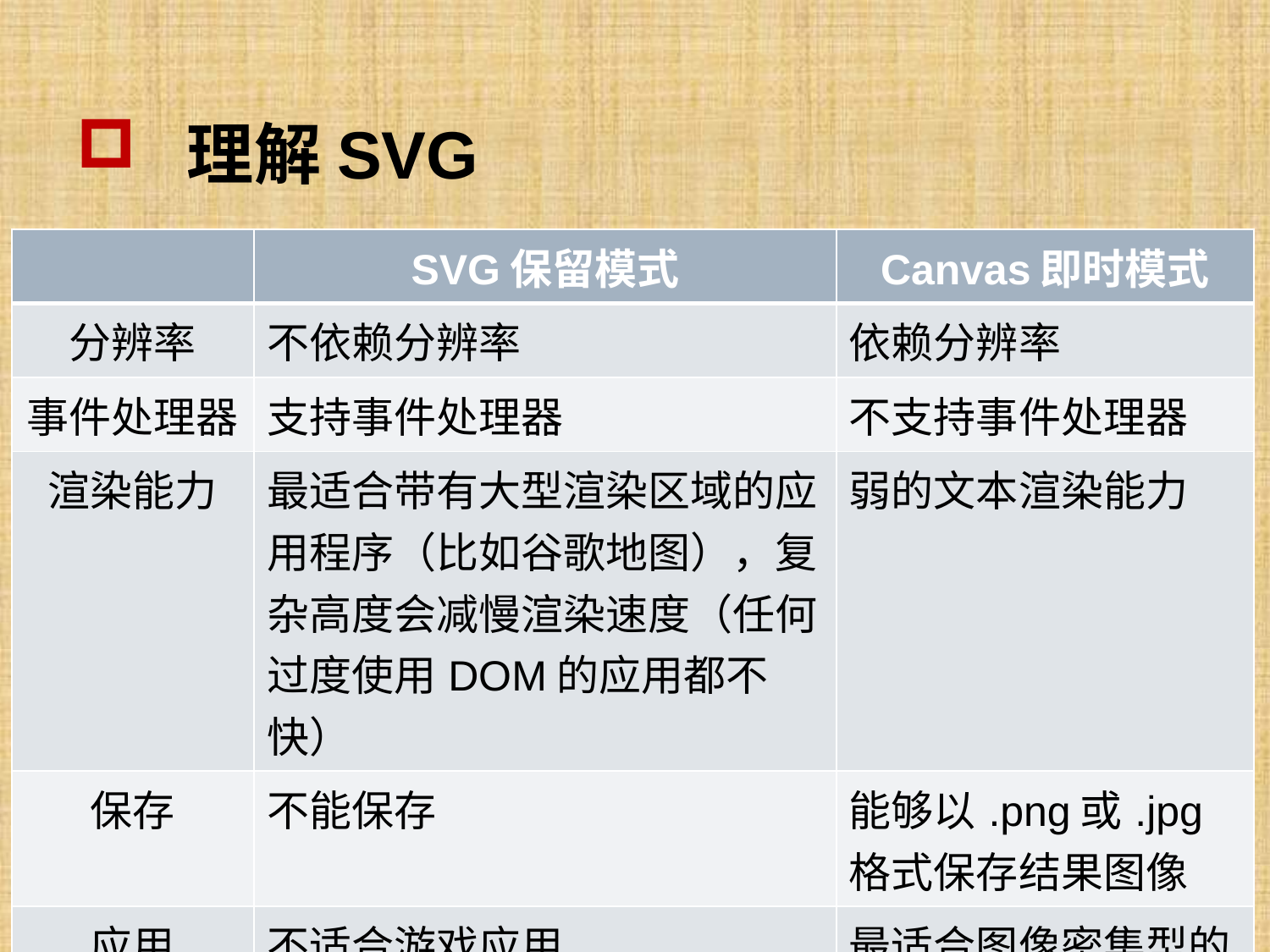

# 理解SVG
|  | SVG保留模式 | Canvas即时模式 |
| --- | --- | --- |
| 分辨率 | 不依赖分辨率 | 依赖分辨率 |
| 事件处理器 | 支持事件处理器 | 不支持事件处理器 |
| 渲染能力 | 最适合带有大型渲染区域的应用程序（比如谷歌地图），复杂高度会减慢渲染速度（任何过度使用DOM的应用都不快） | 弱的文本渲染能力 |
| 保存 | 不能保存 | 能够以.png或.jpg格式保存结果图像 |
| 应用 | 不适合游戏应用 | 最适合图像密集型的游戏，其中的许多对象会被频繁重绘 |
15
HTML5 Technology